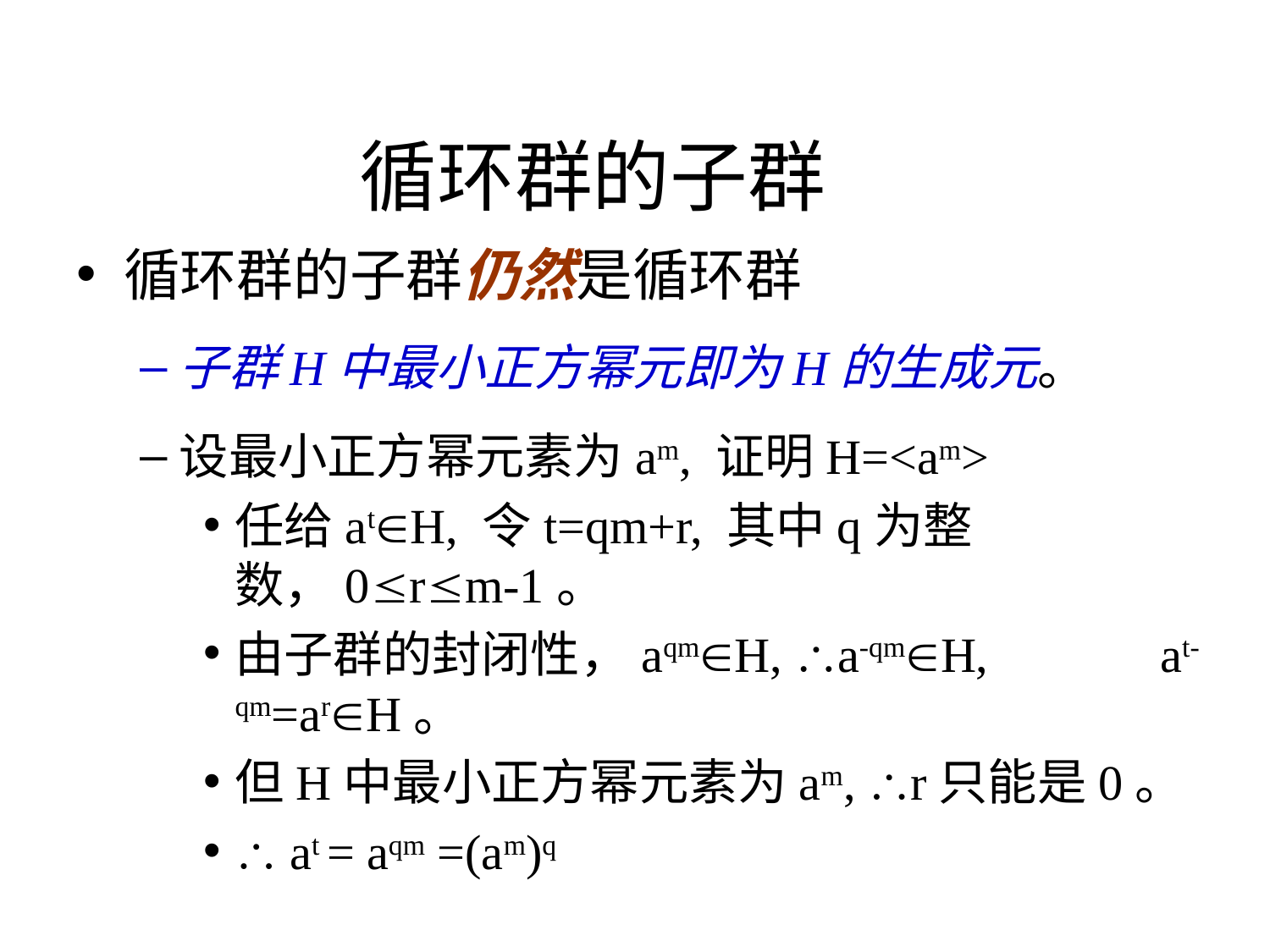

# 循环群的子群
循环群的子群仍然是循环群
子群H中最小正方幂元即为H的生成元。
设最小正方幂元素为am, 证明H=<am>
任给at∈H, 令t=qm+r, 其中q为整数，0≤r≤m-1。
由子群的封闭性，aqm∈H, ∴a-qm∈H,              at-qm=ar∈H。
但H中最小正方幂元素为am, ∴r只能是0。
∴ at = aqm =(am)q